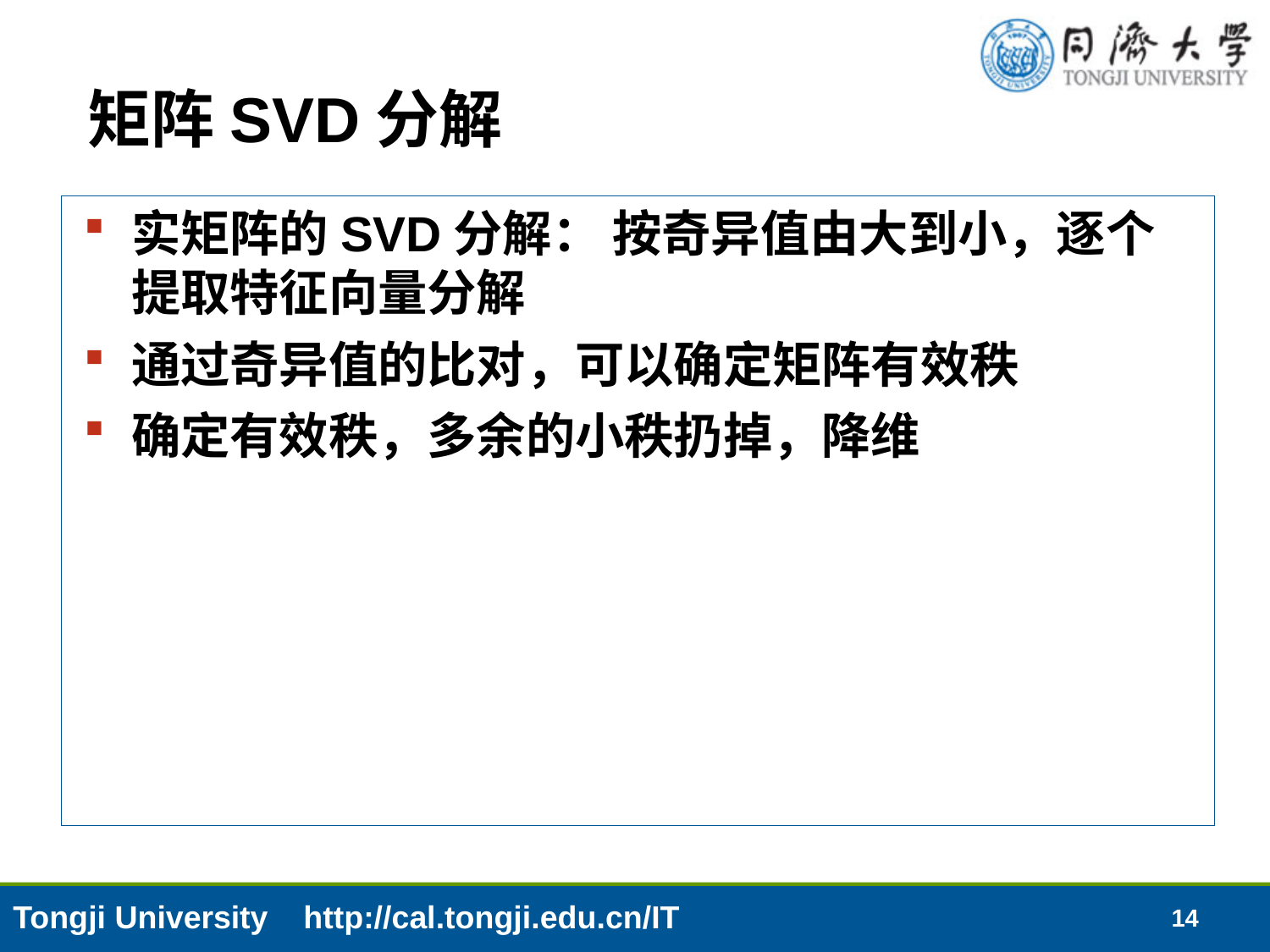

# 矩阵SVD分解
实矩阵的SVD分解： 按奇异值由大到小，逐个提取特征向量分解
通过奇异值的比对，可以确定矩阵有效秩
确定有效秩，多余的小秩扔掉，降维